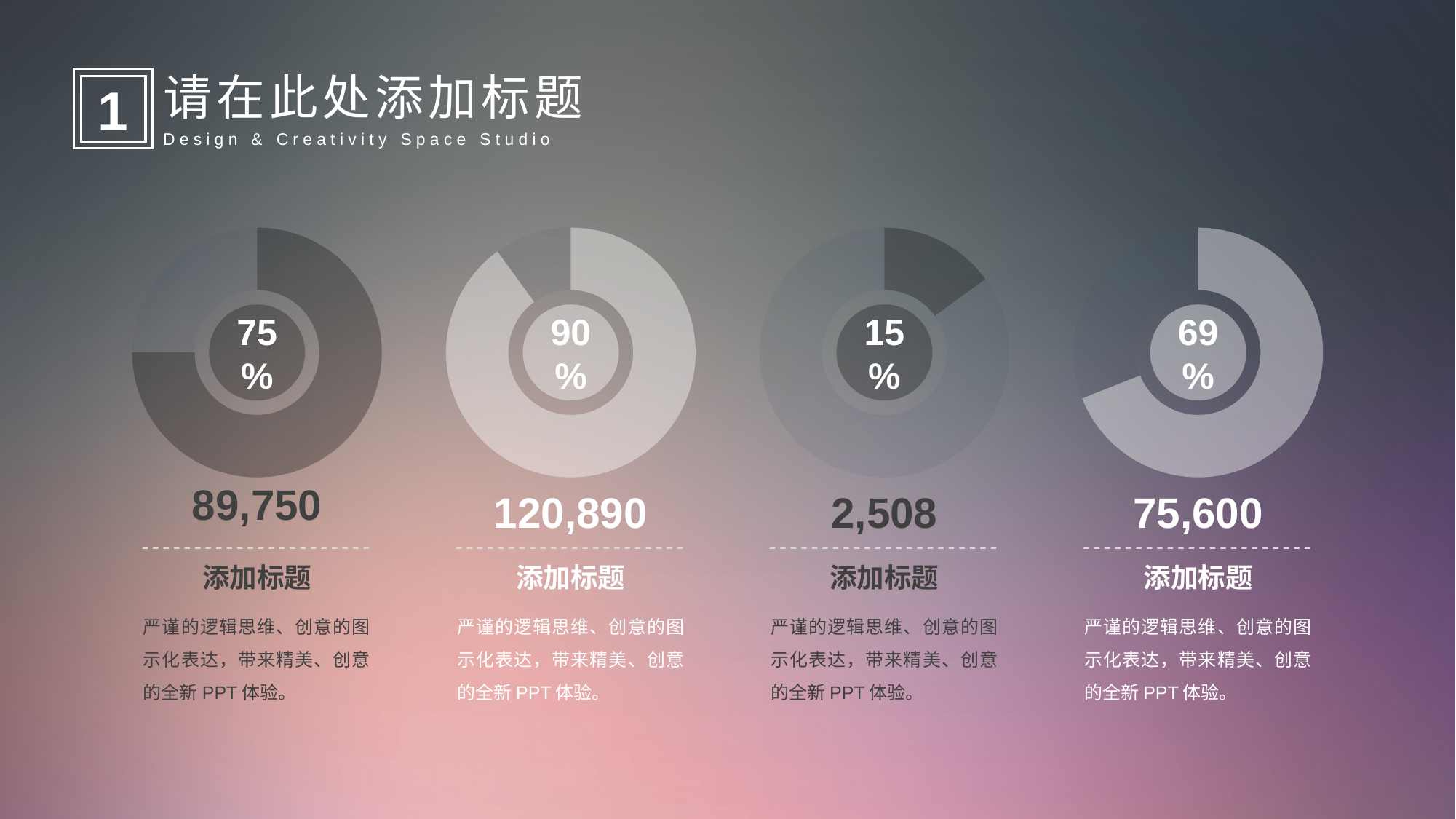

请在此处添加标题
1
Design & Creativity Space Studio

### Chart

| Category | Sales |
|---|---|
| 1st Qtr | 75.0 |
| 2nd Qtr | 25.0 |

### Chart

| Category | Sales |
|---|---|
| 1st Qtr | 90.0 |
| 2nd Qtr | 10.0 |

### Chart

| Category | Sales |
|---|---|
| 1st Qtr | 15.0 |
| 2nd Qtr | 85.0 |

### Chart

| Category | Sales |
|---|---|
| 1st Qtr | 69.0 |
| 2nd Qtr | 31.0 |
75%
90%
15%
69%
89,750
120,890
2,508
75,600
添加标题
添加标题
添加标题
添加标题
严谨的逻辑思维、创意的图示化表达，带来精美、创意的全新PPT体验。
严谨的逻辑思维、创意的图示化表达，带来精美、创意的全新PPT体验。
严谨的逻辑思维、创意的图示化表达，带来精美、创意的全新PPT体验。
严谨的逻辑思维、创意的图示化表达，带来精美、创意的全新PPT体验。